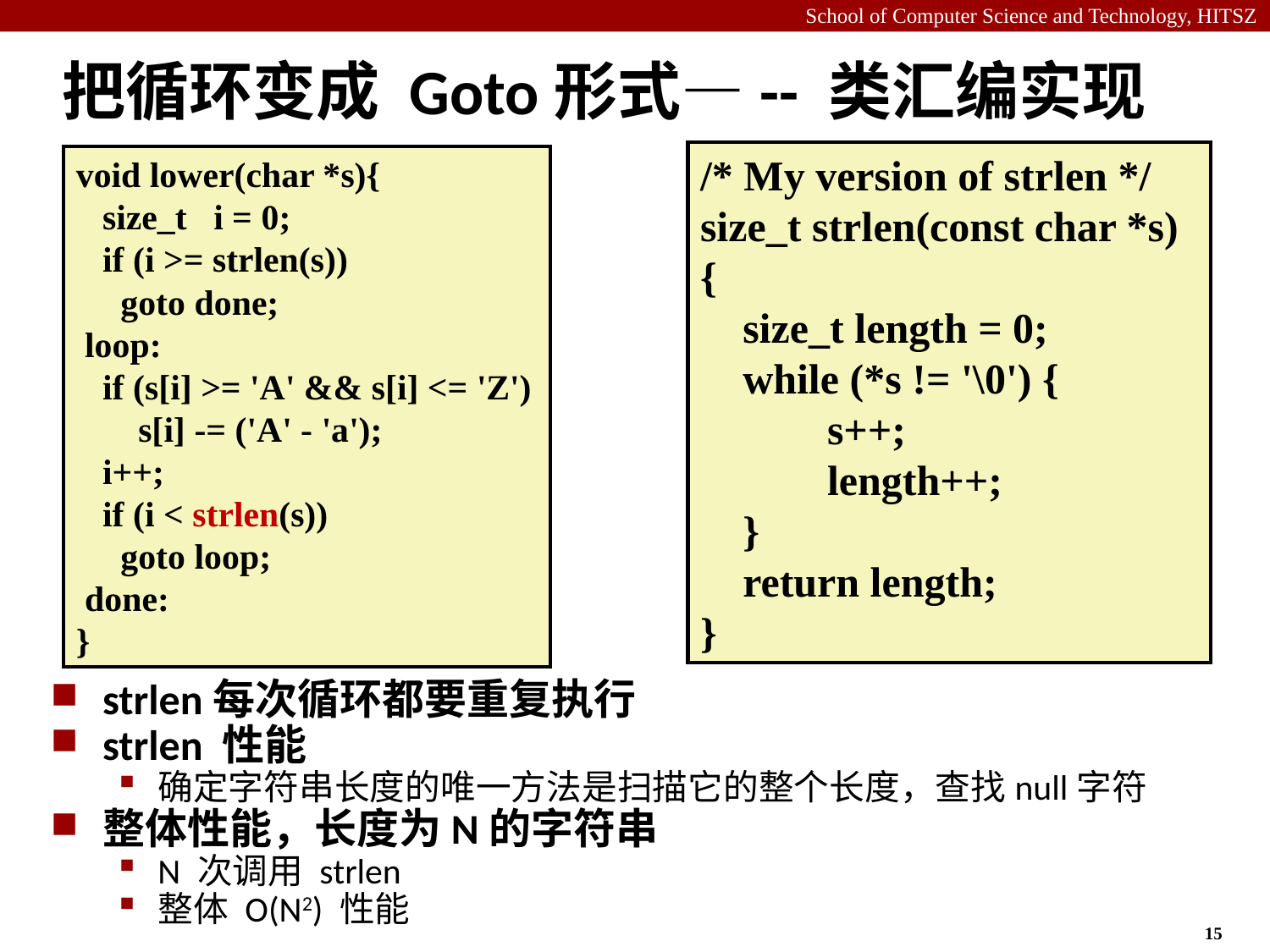

# 把循环变成 Goto形式—-- 类汇编实现
/* My version of strlen */
size_t strlen(const char *s)
{
    size_t length = 0;
    while (*s != '\0') {
	s++;
	length++;
    }
    return length;
}
void lower(char *s){
   size_t   i = 0;
   if (i >= strlen(s))
     goto done;
 loop:
   if (s[i] >= 'A' && s[i] <= 'Z')
       s[i] -= ('A' - 'a');
   i++;
   if (i < strlen(s))
     goto loop;
 done:
}

strlen每次循环都要重复执行
strlen 性能
确定字符串长度的唯一方法是扫描它的整个长度，查找null字符
整体性能，长度为N的字符串
N 次调用 strlen
整体 O(N2) 性能